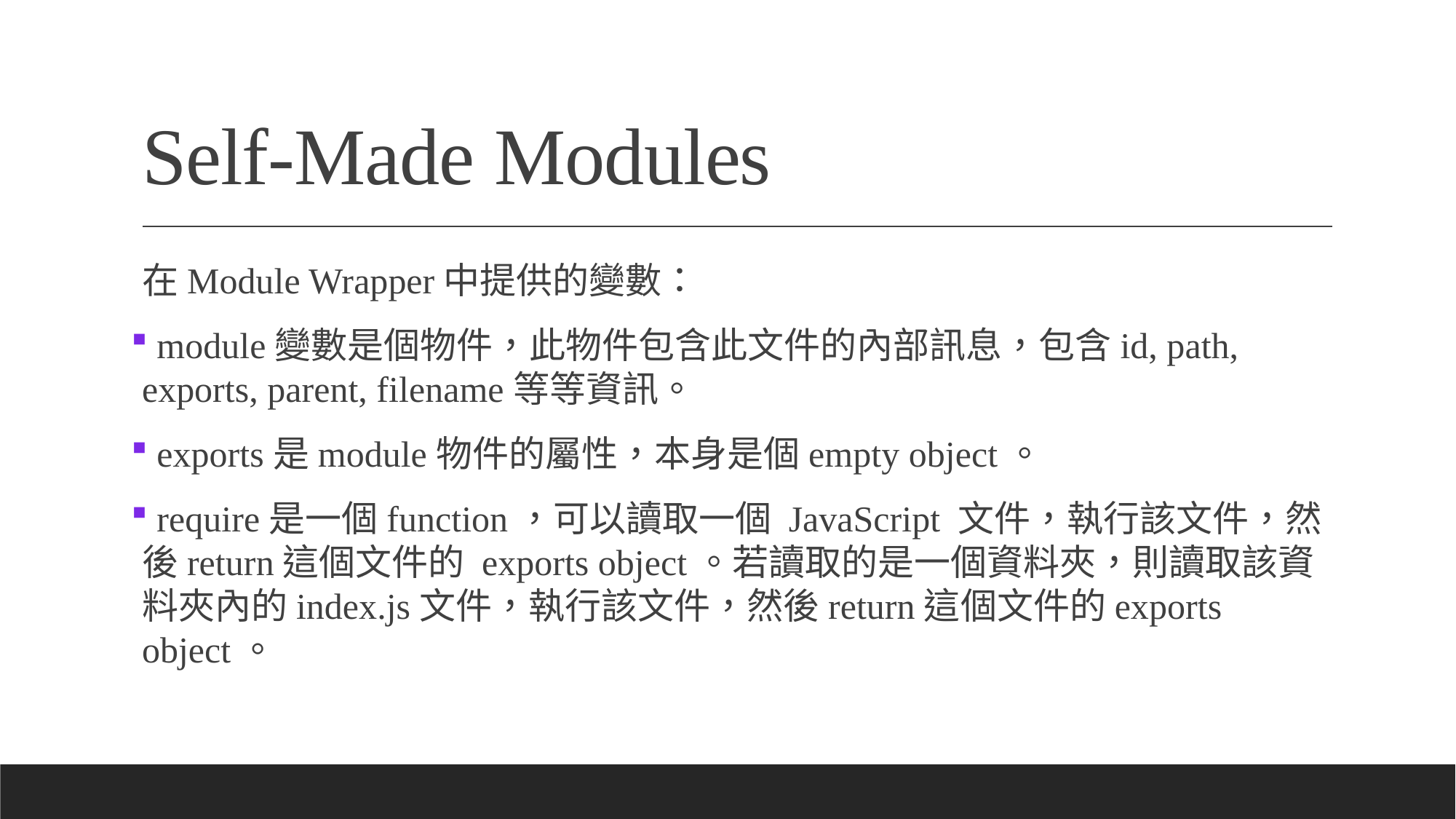

# Self-Made Modules
在Module Wrapper中提供的變數：
 module變數是個物件，此物件包含此文件的內部訊息，包含id, path, exports, parent, filename等等資訊。
 exports是module物件的屬性，本身是個empty object。
 require是一個function，可以讀取一個 JavaScript 文件，執行該文件，然後return這個文件的 exports object。若讀取的是一個資料夾，則讀取該資料夾內的index.js文件，執行該文件，然後return這個文件的exports object。